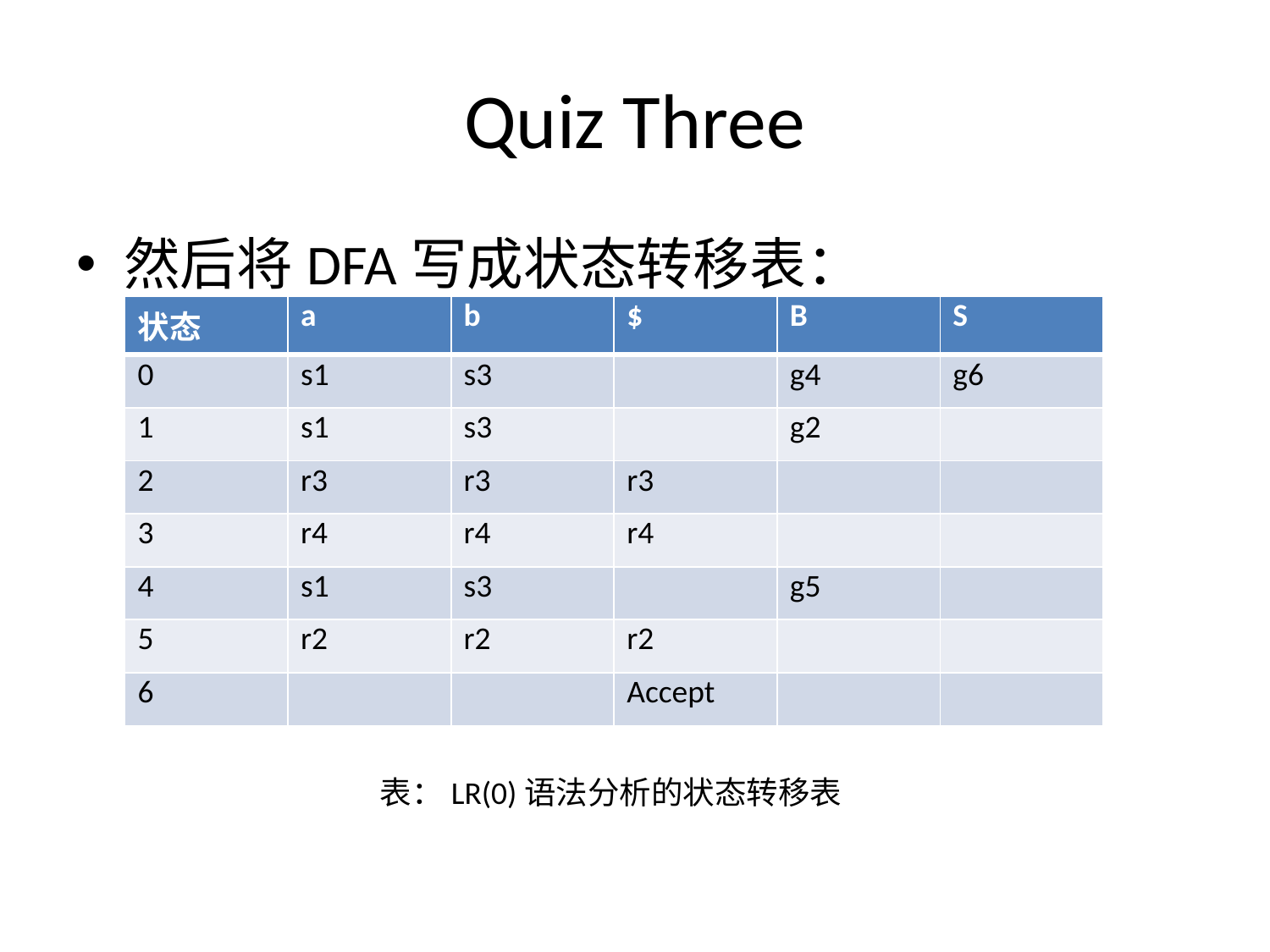

# Quiz Three
然后将DFA写成状态转移表：
| 状态 | a | b | $ | B | S |
| --- | --- | --- | --- | --- | --- |
| 0 | s1 | s3 |  | g4 | g6 |
| 1 | s1 | s3 |  | g2 |  |
| 2 | r3 | r3 | r3 |  |  |
| 3 | r4 | r4 | r4 |  |  |
| 4 | s1 | s3 |  | g5 |  |
| 5 | r2 | r2 | r2 |  |  |
| 6 |  |  | Accept |  |  |
表：LR(0)语法分析的状态转移表